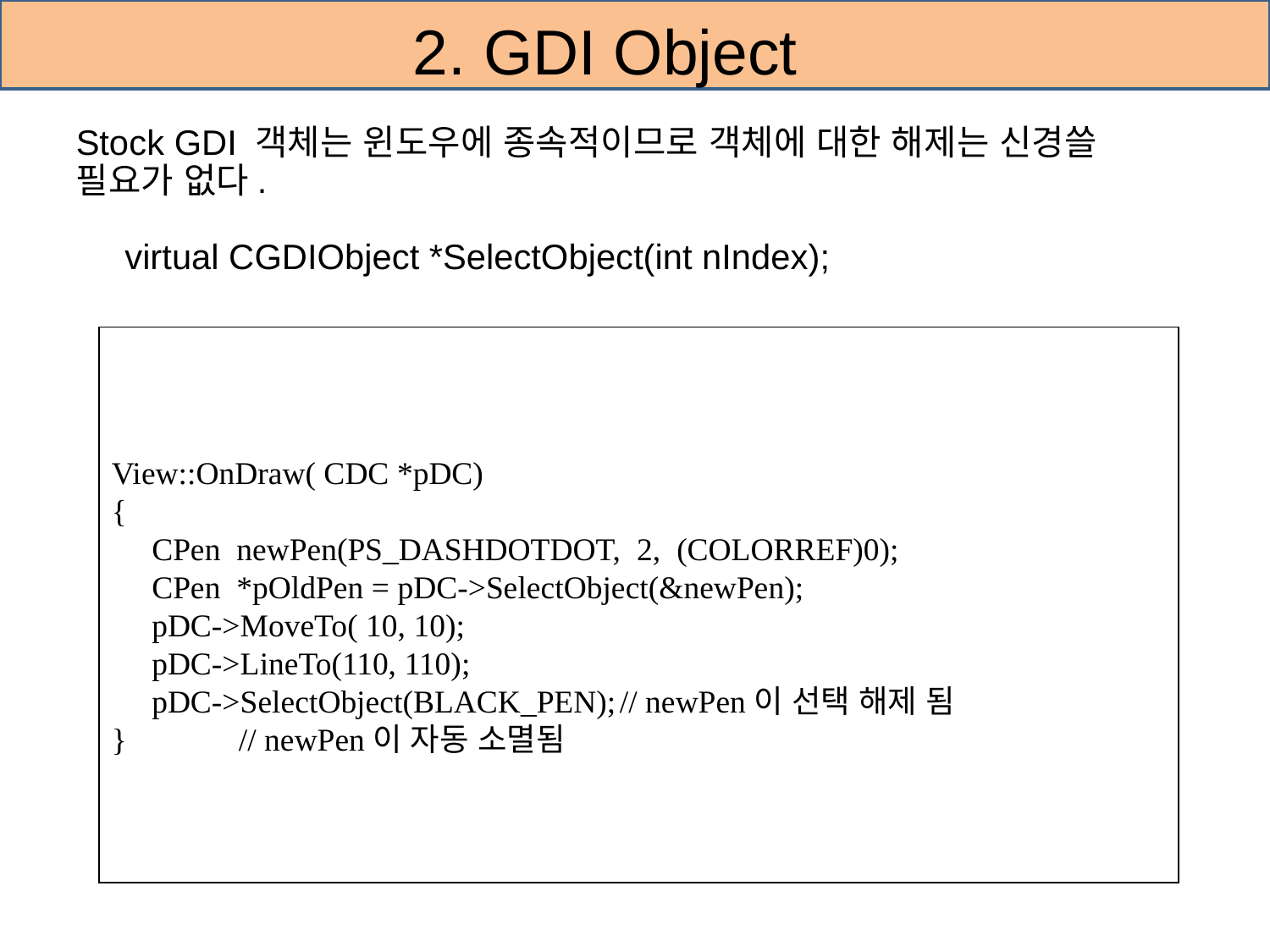

# 2. GDI Object
Stock GDI 객체는 윈도우에 종속적이므로 객체에 대한 해제는 신경쓸
필요가 없다.

     virtual CGDIObject *SelectObject(int nIndex);
View::OnDraw( CDC *pDC)
{
     CPen  newPen(PS_DASHDOTDOT,  2,  (COLORREF)0);
     CPen  *pOldPen = pDC->SelectObject(&newPen);
     pDC->MoveTo( 10, 10);
     pDC->LineTo(110, 110);
     pDC->SelectObject(BLACK_PEN);	// newPen이 선택 해제 됨
}	// newPen이 자동 소멸됨